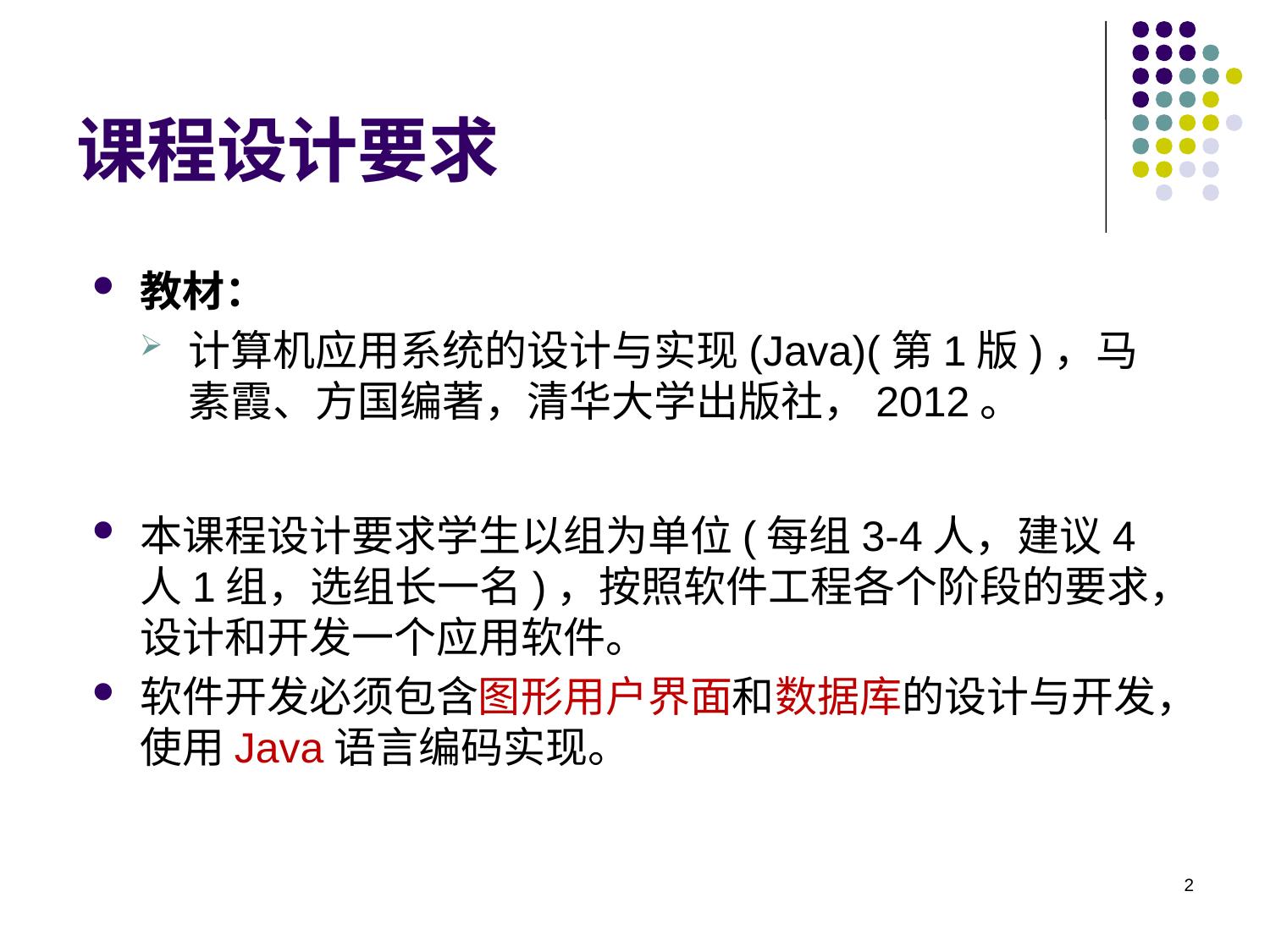

# 课程设计要求
教材：
计算机应用系统的设计与实现(Java)(第1版)，马素霞、方国编著，清华大学出版社，2012。

本课程设计要求学生以组为单位(每组3-4人，建议4人1组，选组长一名)，按照软件工程各个阶段的要求，设计和开发一个应用软件。
软件开发必须包含图形用户界面和数据库的设计与开发，使用Java语言编码实现。

2